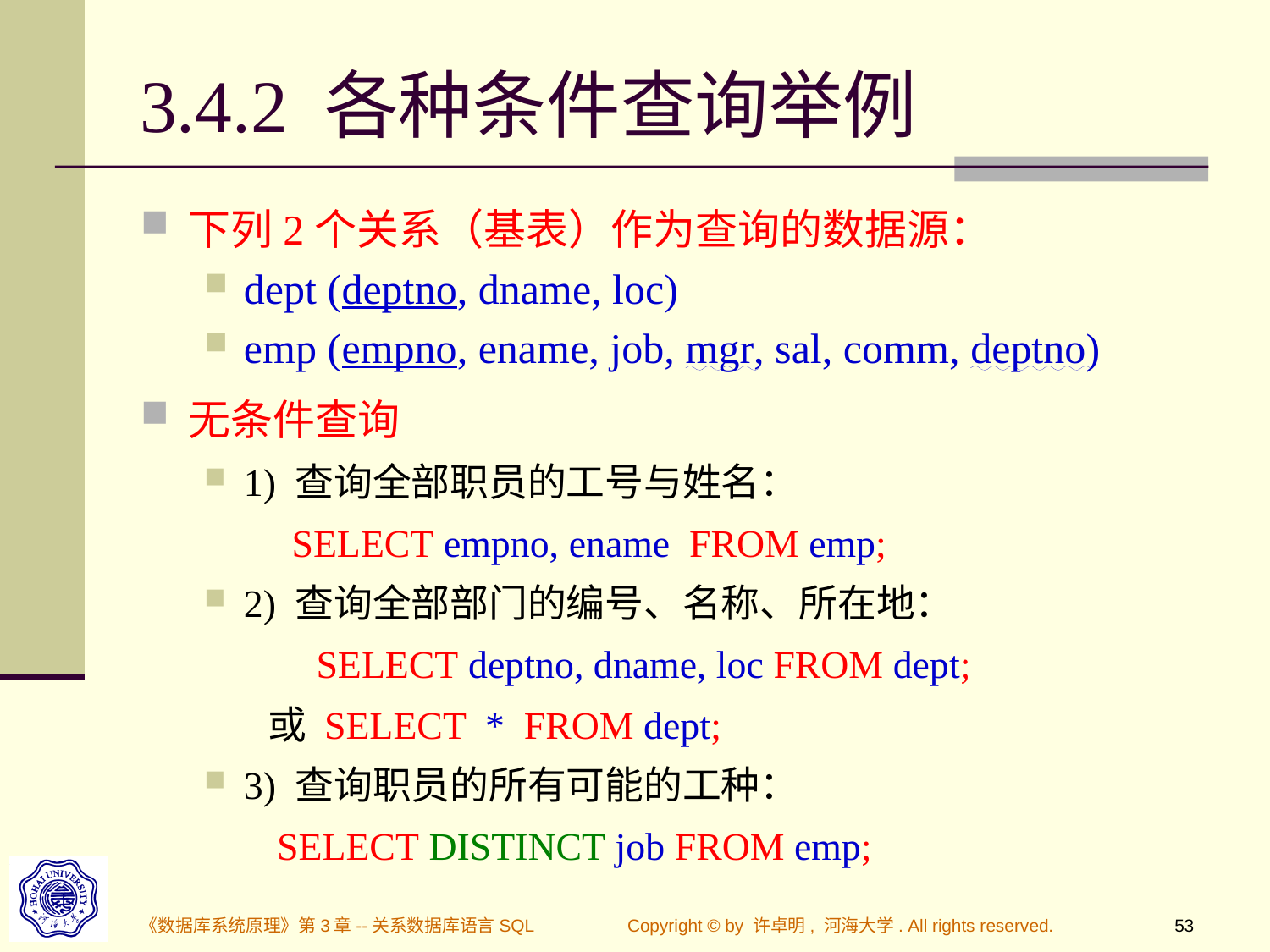

# 3.4.2 各种条件查询举例
下列2个关系（基表）作为查询的数据源：
dept (deptno, dname, loc)
emp (empno, ename, job, mgr, sal, comm, deptno)
无条件查询
1) 查询全部职员的工号与姓名：
         SELECT empno, ename  FROM emp;
2) 查询全部部门的编号、名称、所在地：
     SELECT deptno, dname, loc FROM dept;
或 SELECT  *  FROM dept;
3) 查询职员的所有可能的工种：
              SELECT DISTINCT job FROM emp;
《数据库系统原理》第3章--关系数据库语言SQL
Copyright © by 许卓明, 河海大学. All rights reserved.
53